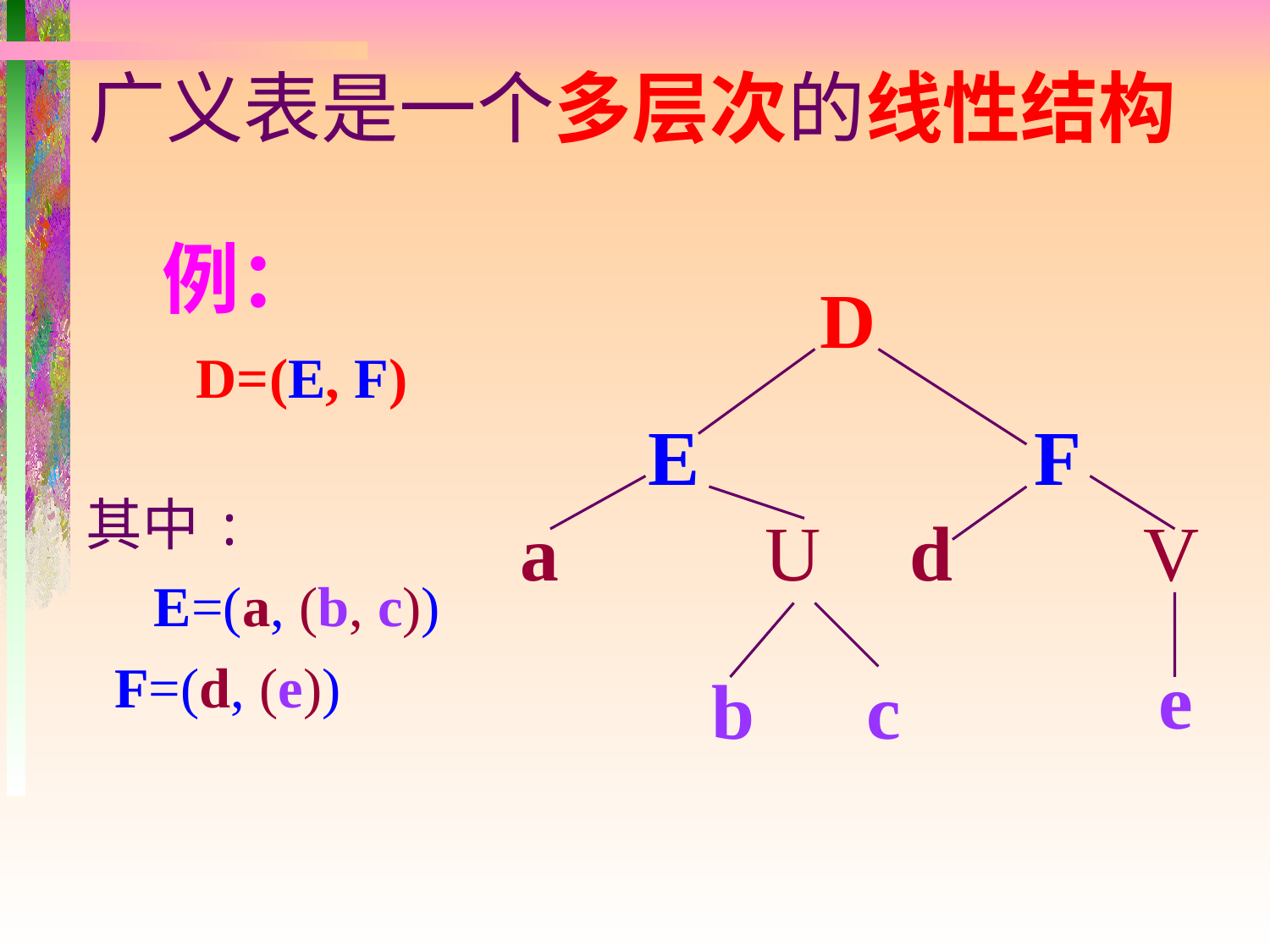

广义表是一个多层次的线性结构
例：
D
D=(E, F)

E
F
其中:
  E=(a, (b, c))
  F=(d, (e))

a
U
d
 V

e
b
c